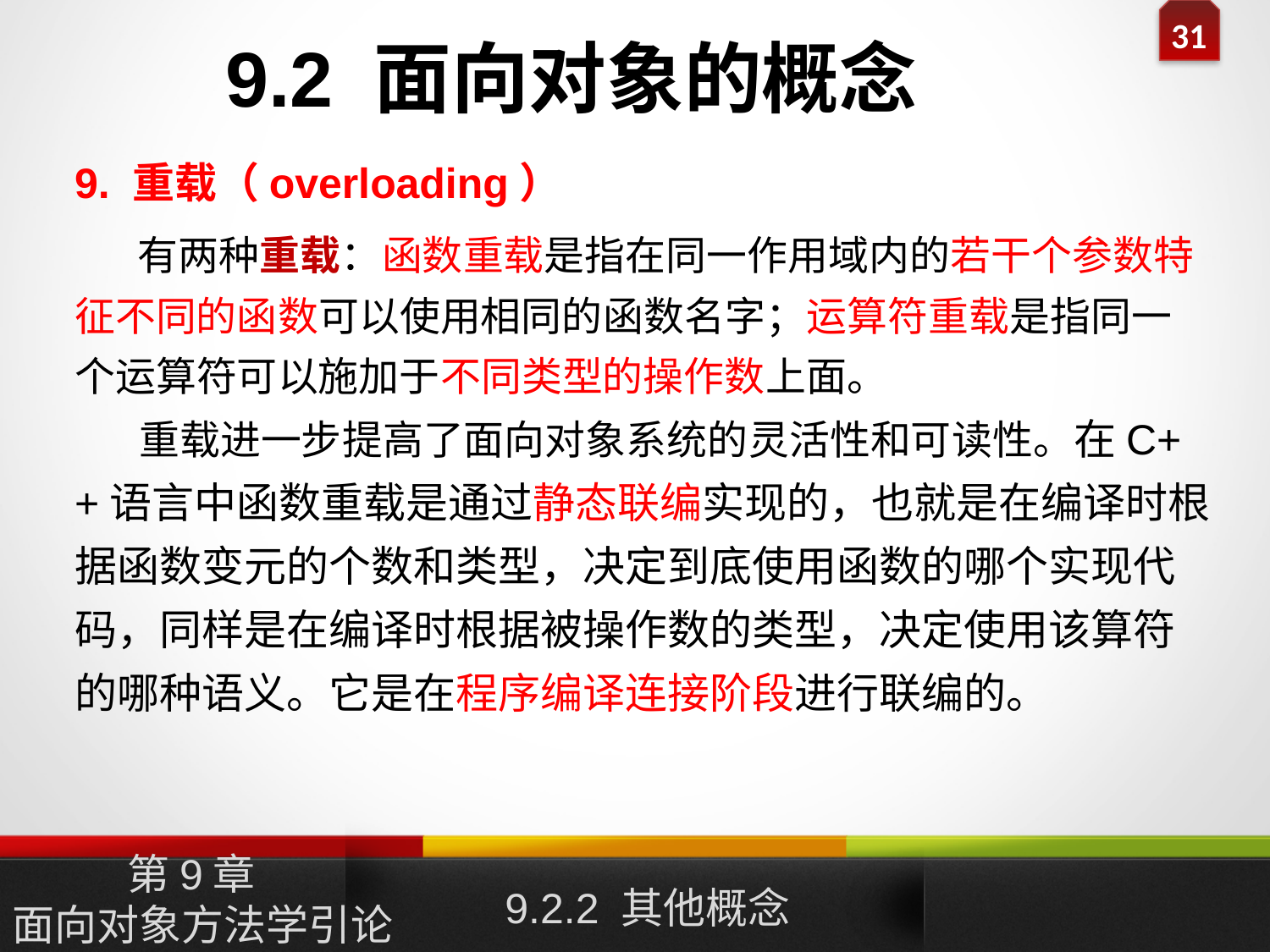

9.2 面向对象的概念
9. 重载（overloading）
       有两种重载：函数重载是指在同一作用域内的若干个参数特征不同的函数可以使用相同的函数名字；运算符重载是指同一个运算符可以施加于不同类型的操作数上面。
      重载进一步提高了面向对象系统的灵活性和可读性。在C++语言中函数重载是通过静态联编实现的，也就是在编译时根据函数变元的个数和类型，决定到底使用函数的哪个实现代码，同样是在编译时根据被操作数的类型，决定使用该算符的哪种语义。它是在程序编译连接阶段进行联编的。

9.2.2 其他概念